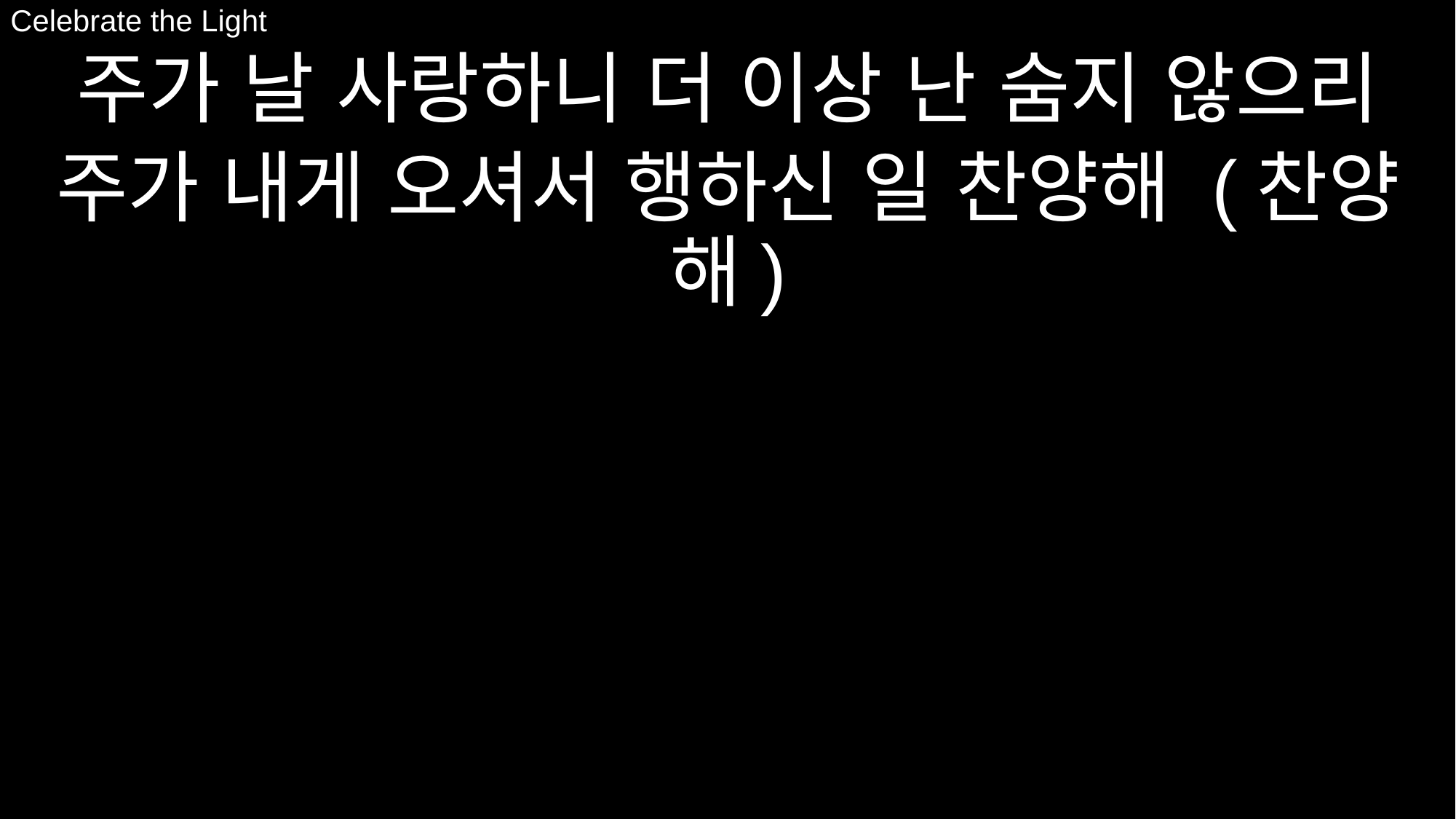

주가 날 사랑하니 더 이상 난 숨지 않으리
주가 내게 오셔서 행하신 일 찬양해 (찬양해)

# Celebrate the Light